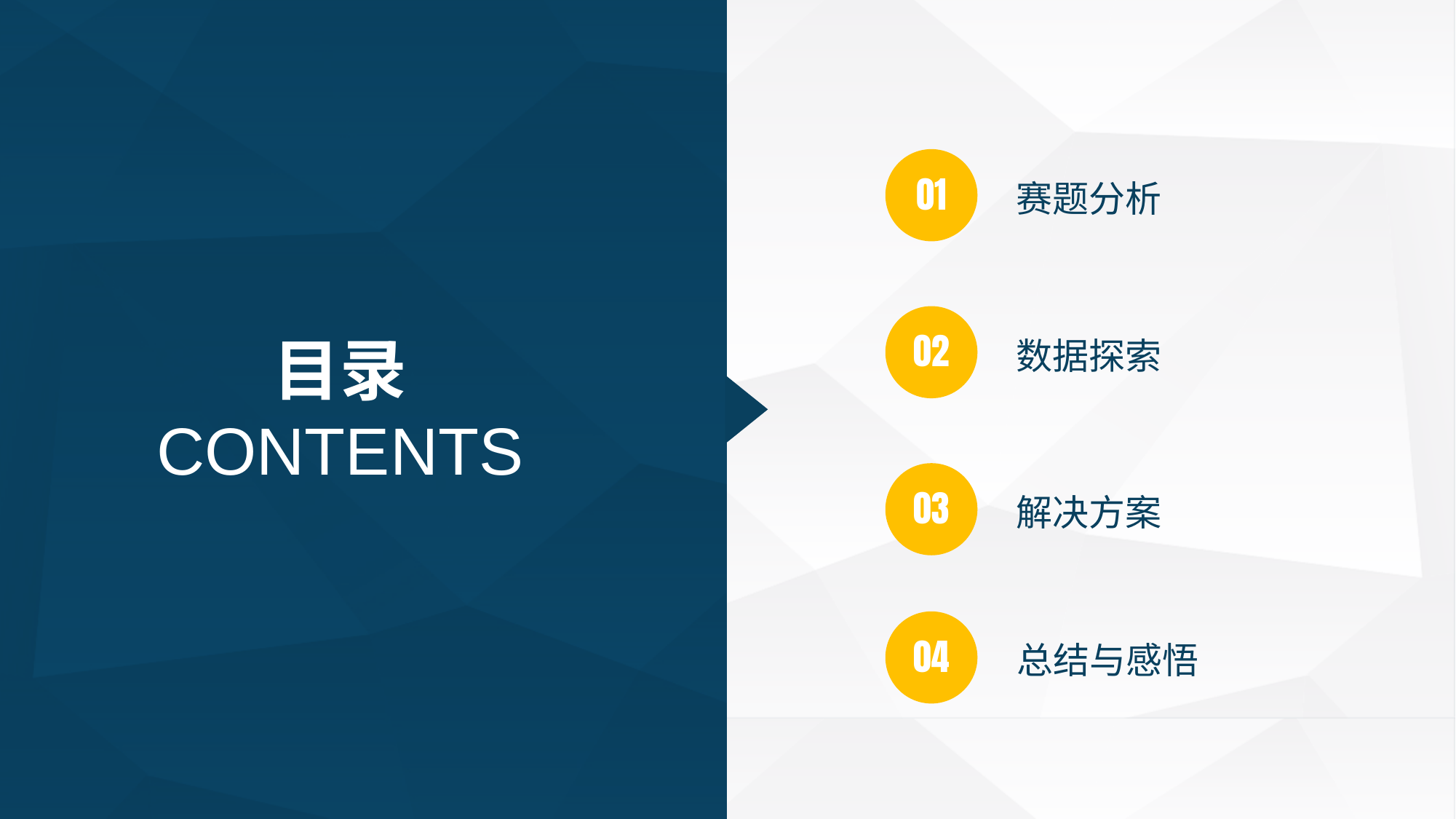

01
赛题分析
02
数据探索
目录
CONTENTS

03
解决方案
04
总结与感悟